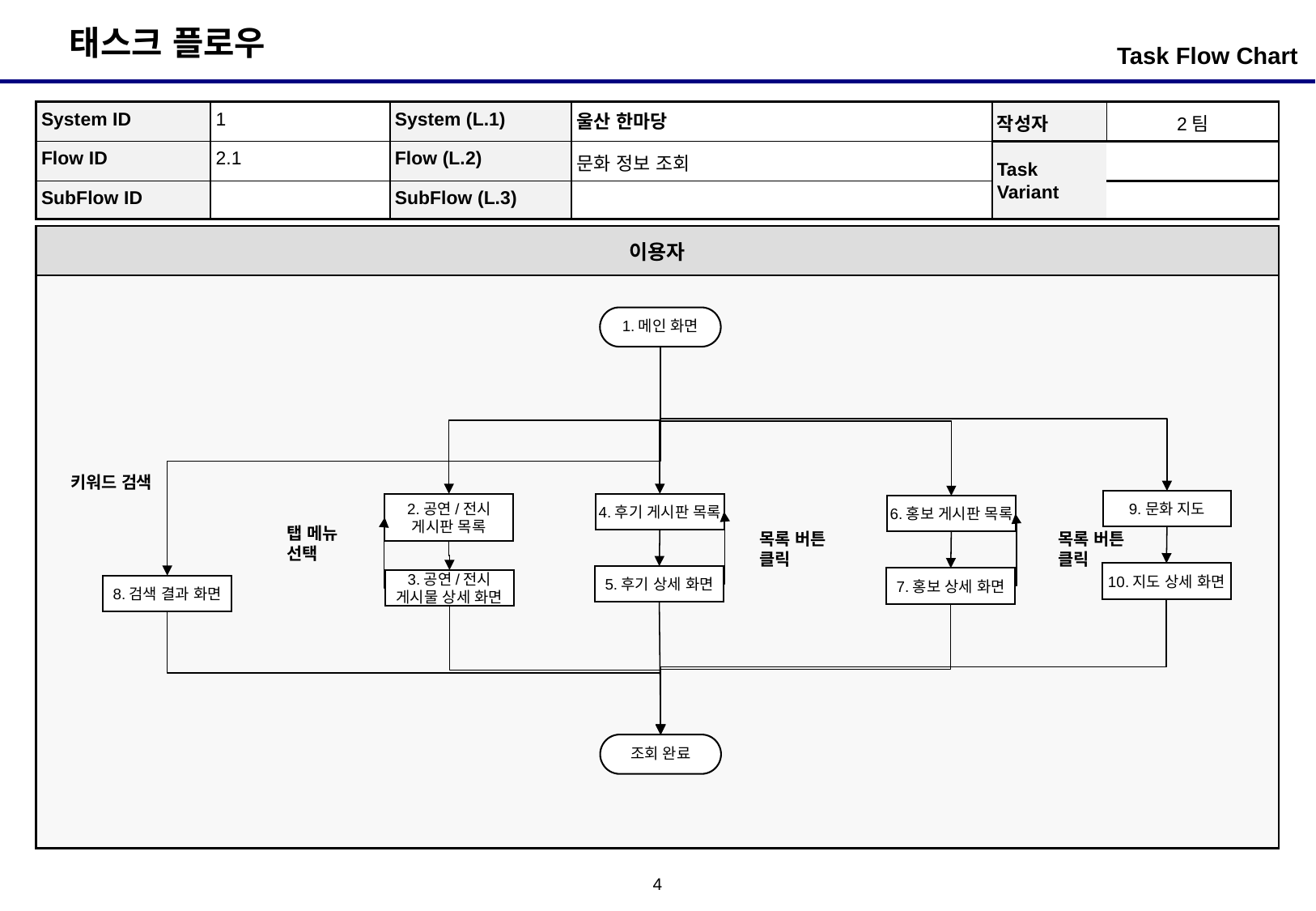

Task Flow Chart
| System ID | 1 | System (L.1) | 울산 한마당 | 작성자 | 2팀 |
| --- | --- | --- | --- | --- | --- |
| Flow ID | 2.1 | Flow (L.2) | 문화 정보 조회 | Task Variant |  |
| SubFlow ID |  | SubFlow (L.3) |  |  |  |
| 이용자 |
| --- |
|  |
1.메인 화면
키워드 검색
9.문화 지도
2.공연/전시 게시판 목록
4.후기 게시판 목록
6.홍보 게시판 목록
탭 메뉴
선택
목록 버튼
클릭
목록 버튼
클릭
10.지도 상세 화면
5.후기 상세 화면
7.홍보 상세 화면
3.공연/전시 게시물 상세 화면
8.검색 결과 화면
조회 완료